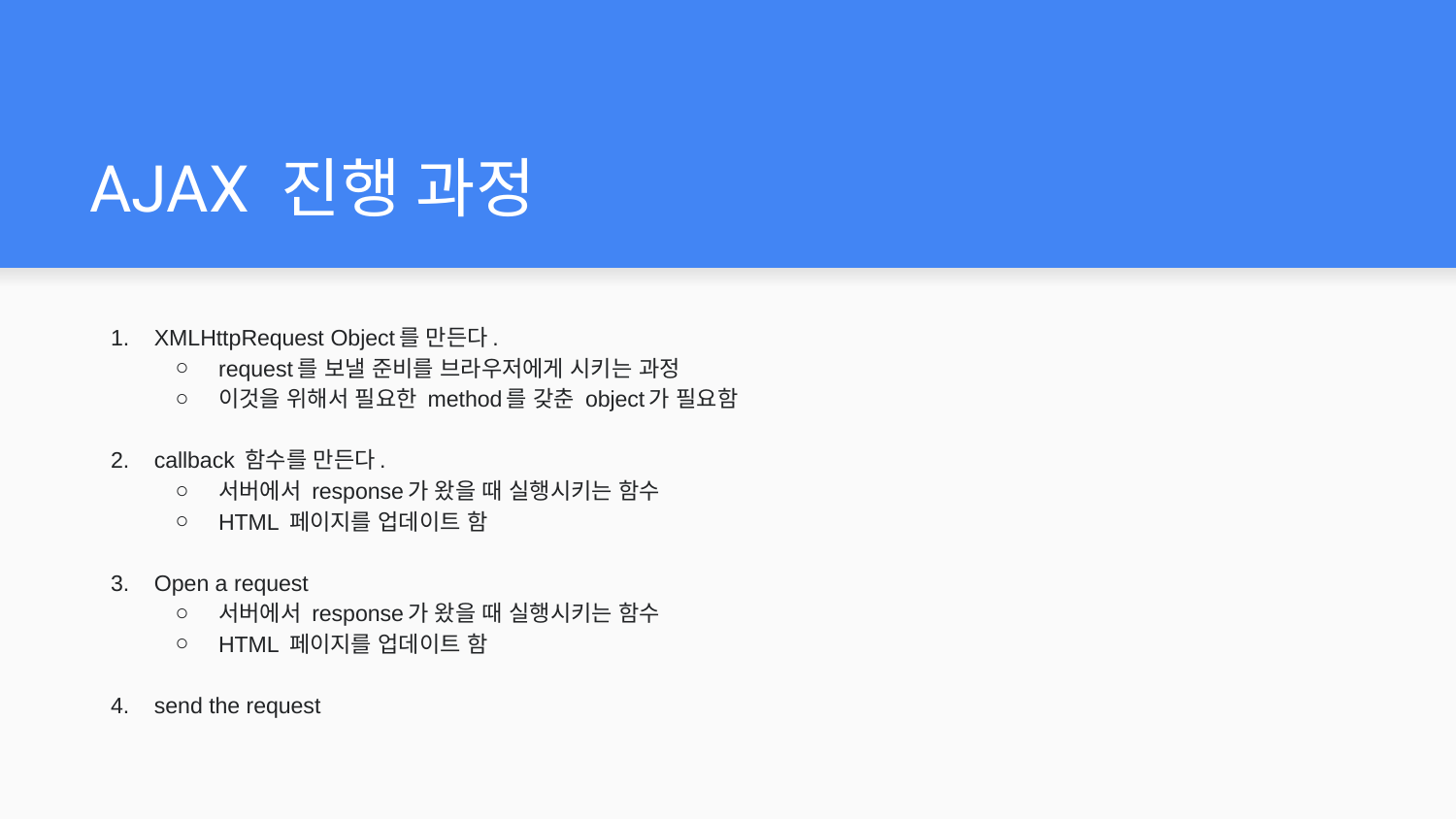

# AJAX 진행 과정
XMLHttpRequest Object를 만든다.
request를 보낼 준비를 브라우저에게 시키는 과정
이것을 위해서 필요한 method를 갖춘 object가 필요함
callback 함수를 만든다.
서버에서 response가 왔을 때 실행시키는 함수
HTML 페이지를 업데이트 함
Open a request
서버에서 response가 왔을 때 실행시키는 함수
HTML 페이지를 업데이트 함
send the request